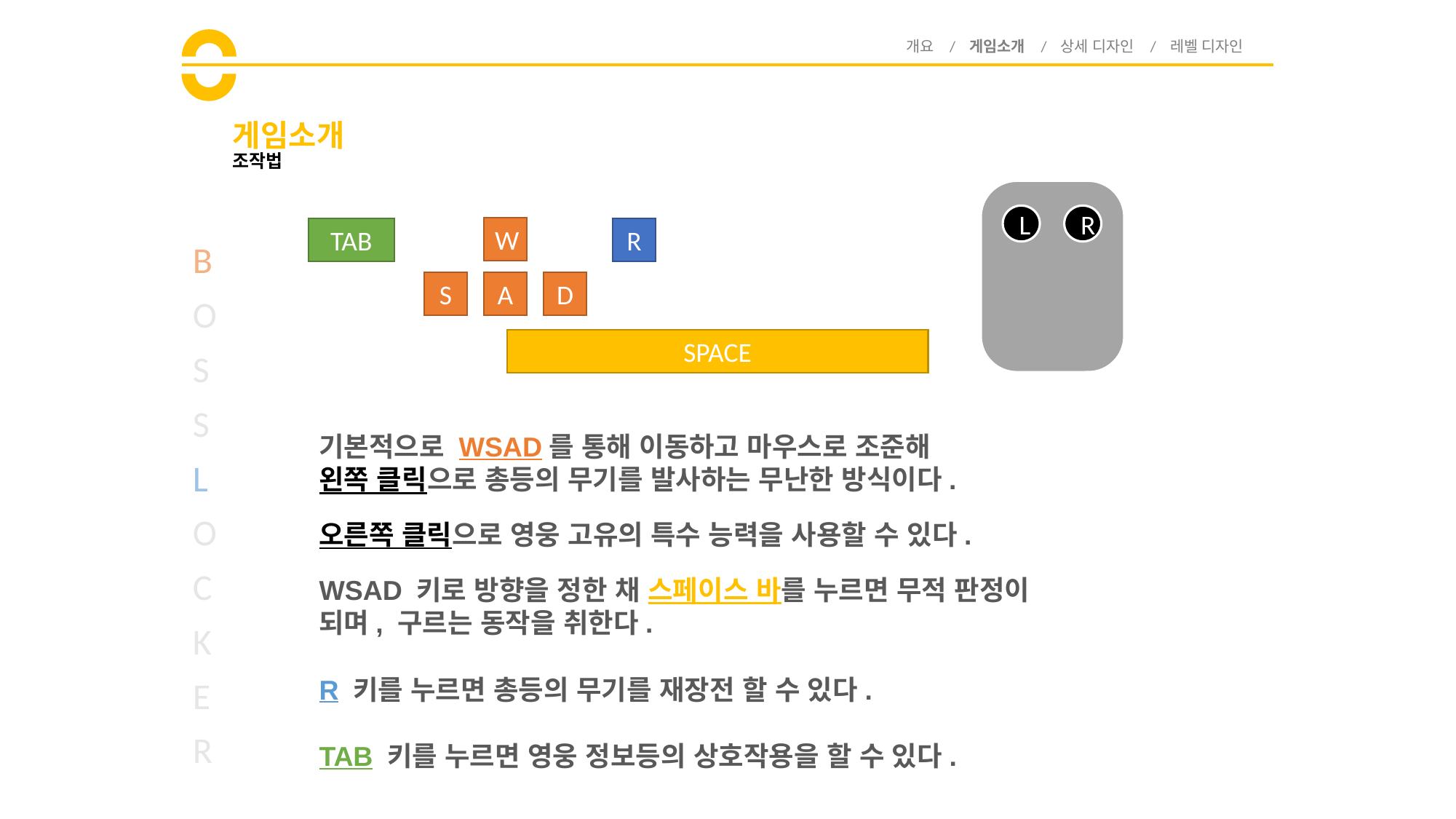

개요   /   게임소개   /   상세 디자인   /   레벨 디자인

# 게임소개
조작법

L
R
W
TAB
R
B
O
S
S
L
O
C
K
E
R
A
D
S
SPACE
기본적으로 WSAD를 통해 이동하고 마우스로 조준해
왼쪽 클릭으로 총등의 무기를 발사하는 무난한 방식이다.
오른쪽 클릭으로 영웅 고유의 특수 능력을 사용할 수 있다.
WSAD 키로 방향을 정한 채 스페이스 바를 누르면 무적 판정이 되며, 구르는 동작을 취한다.
R 키를 누르면 총등의 무기를 재장전 할 수 있다.
TAB 키를 누르면 영웅 정보등의 상호작용을 할 수 있다.